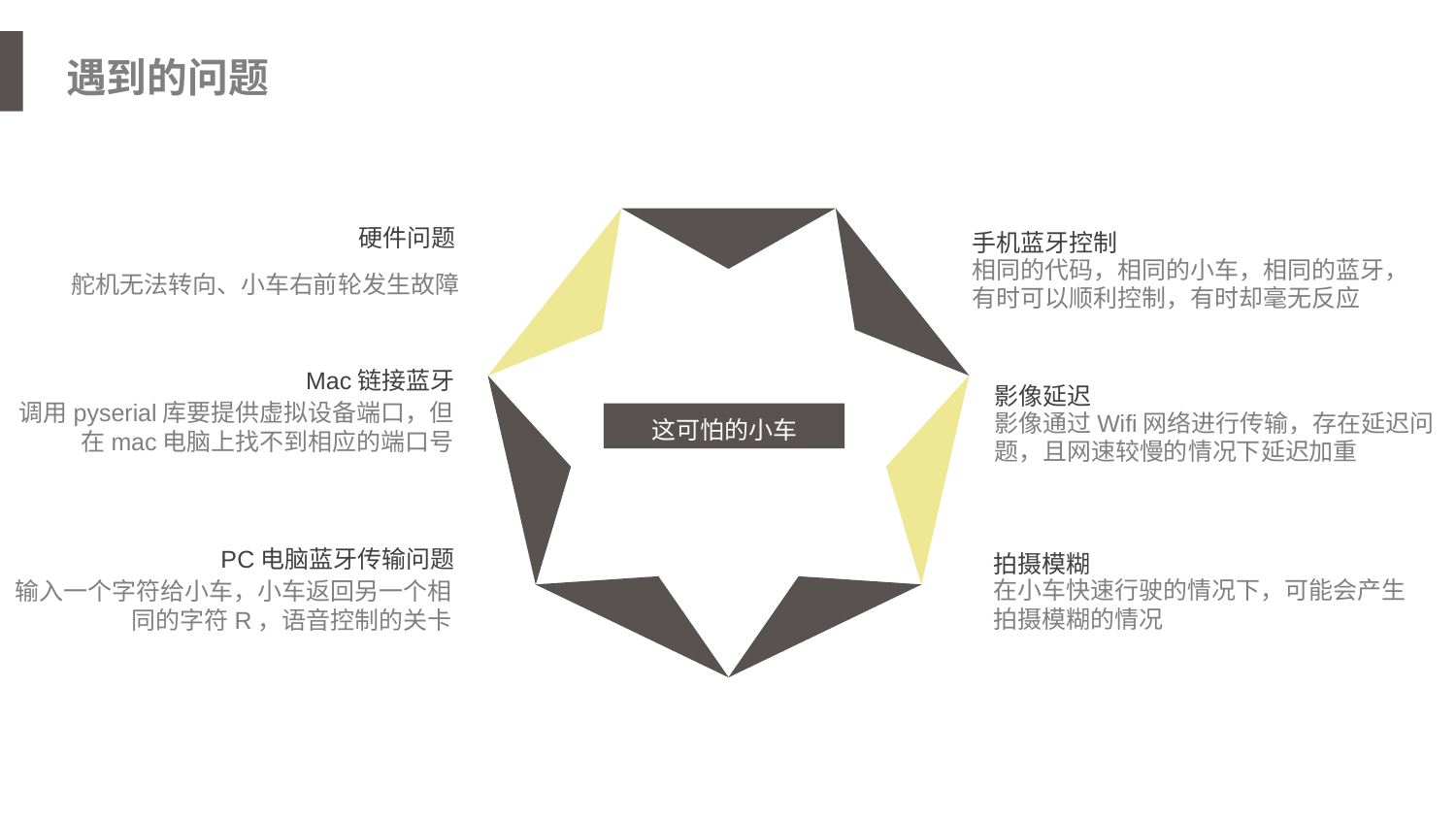

遇到的问题

硬件问题
手机蓝牙控制
相同的代码，相同的小车，相同的蓝牙，有时可以顺利控制，有时却毫无反应
舵机无法转向、小车右前轮发生故障
Mac链接蓝牙
影像延迟
调用pyserial库要提供虚拟设备端口，但在mac电脑上找不到相应的端口号
影像通过Wifi网络进行传输，存在延迟问题，且网速较慢的情况下延迟加重
这可怕的小车
PC电脑蓝牙传输问题
拍摄模糊
在小车快速行驶的情况下，可能会产生拍摄模糊的情况
输入一个字符给小车，小车返回另一个相同的字符R，语音控制的关卡